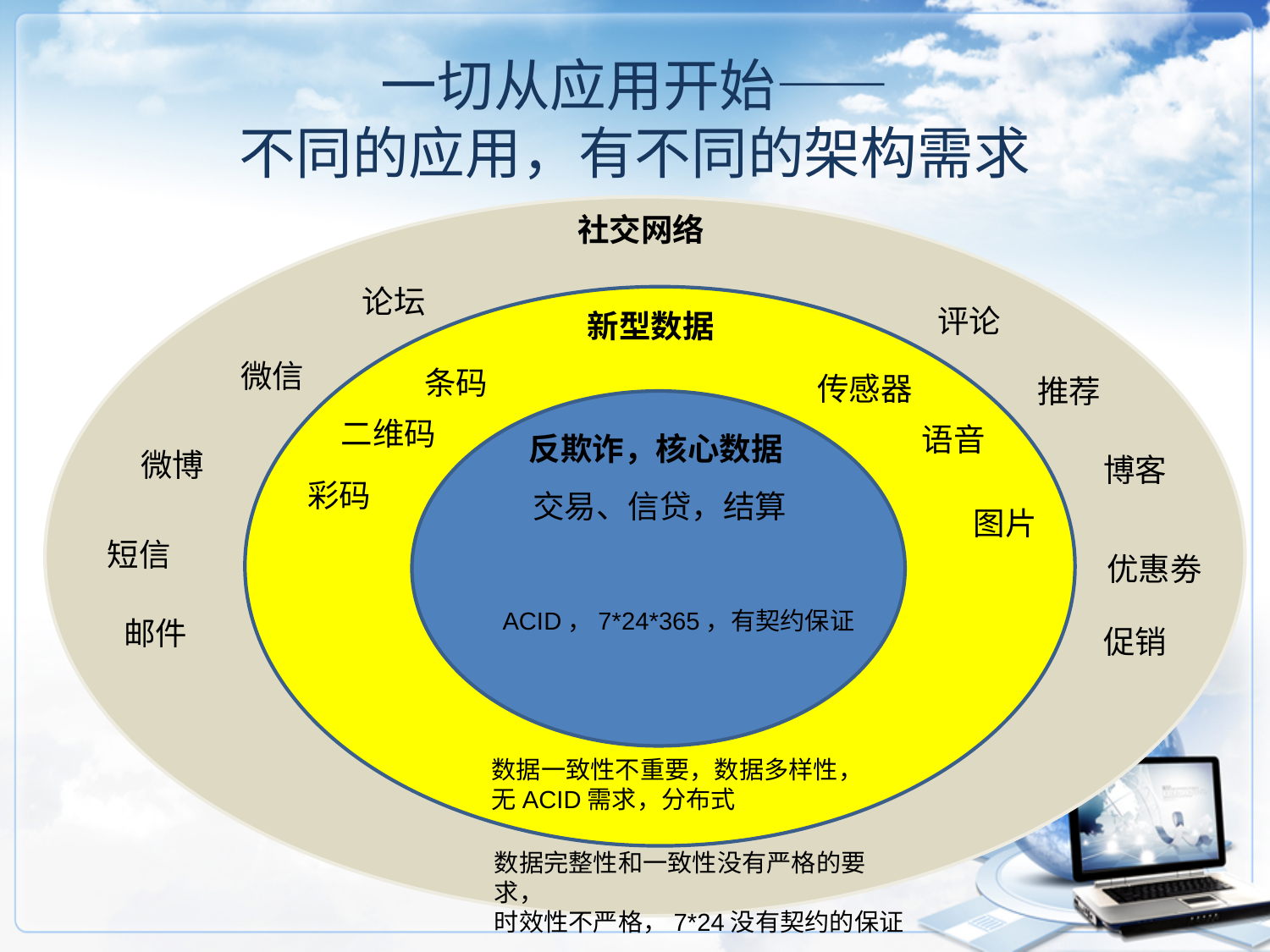

# 一切从应用开始—— 不同的应用，有不同的架构需求

社交网络
论坛

评论
新型数据
微信
条码
传感器
推荐

二维码
语音
反欺诈，核心数据
微博
博客
彩码
交易、信贷，结算
图片
短信
优惠劵
ACID，7*24*365，有契约保证
邮件
促销
数据一致性不重要，数据多样性，
无ACID需求，分布式
数据完整性和一致性没有严格的要求，
时效性不严格，7*24没有契约的保证